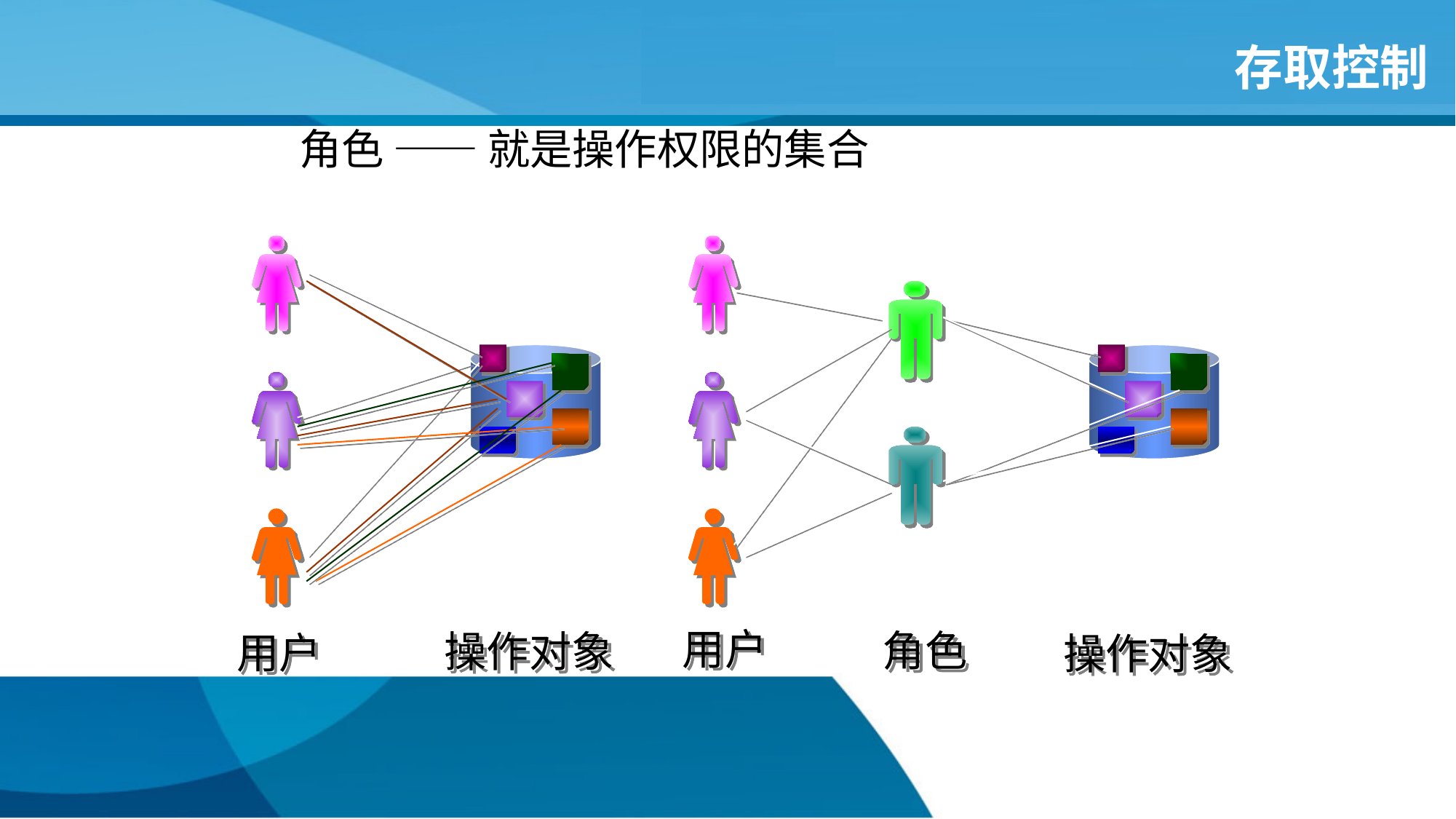

# 存取控制
角色 —— 就是操作权限的集合

操作对象
用户

用户
角色
操作对象